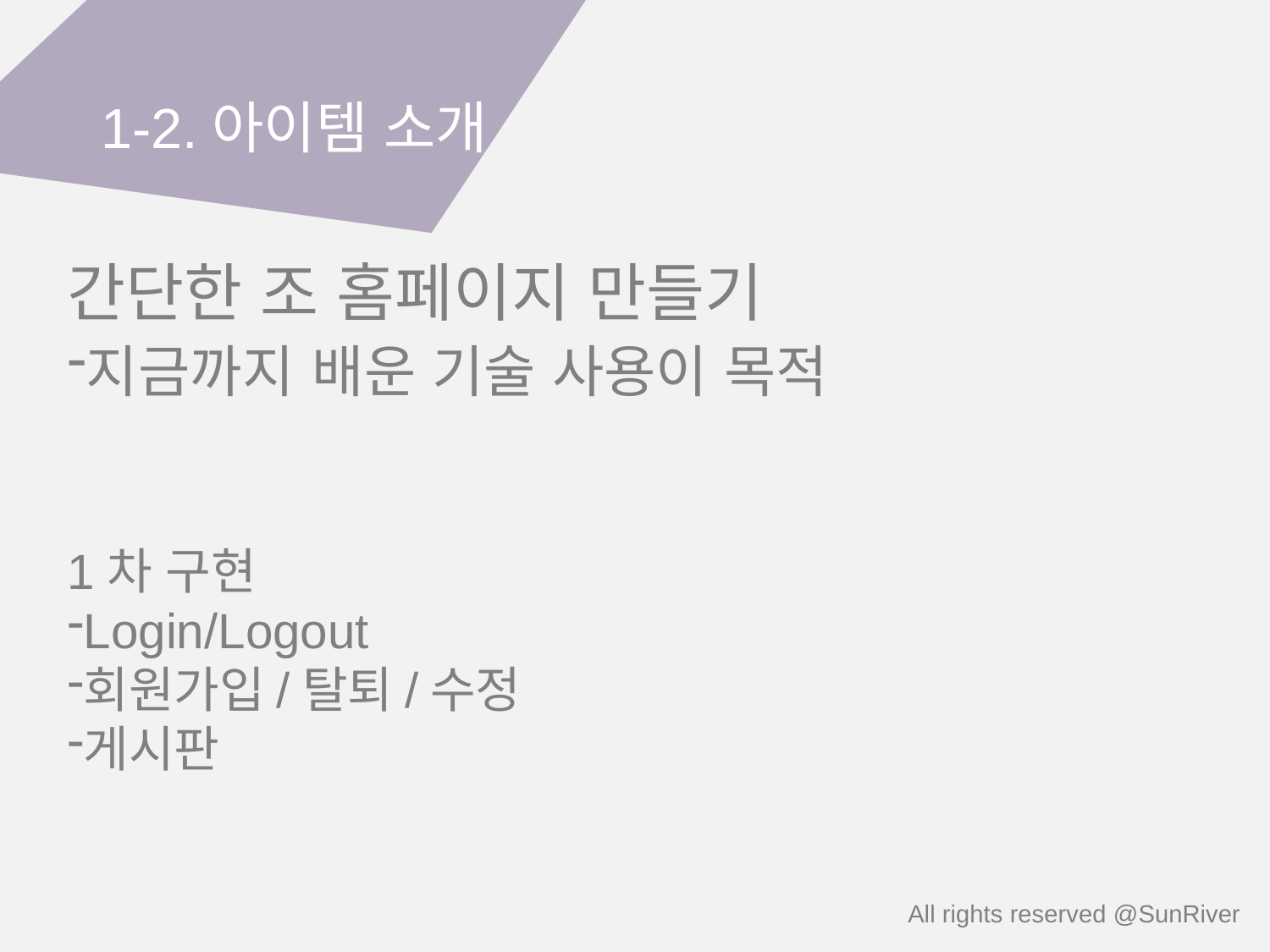

1-2.아이템 소개
간단한 조 홈페이지 만들기
지금까지 배운 기술 사용이 목적

1차 구현
Login/Logout
회원가입/탈퇴/수정
게시판